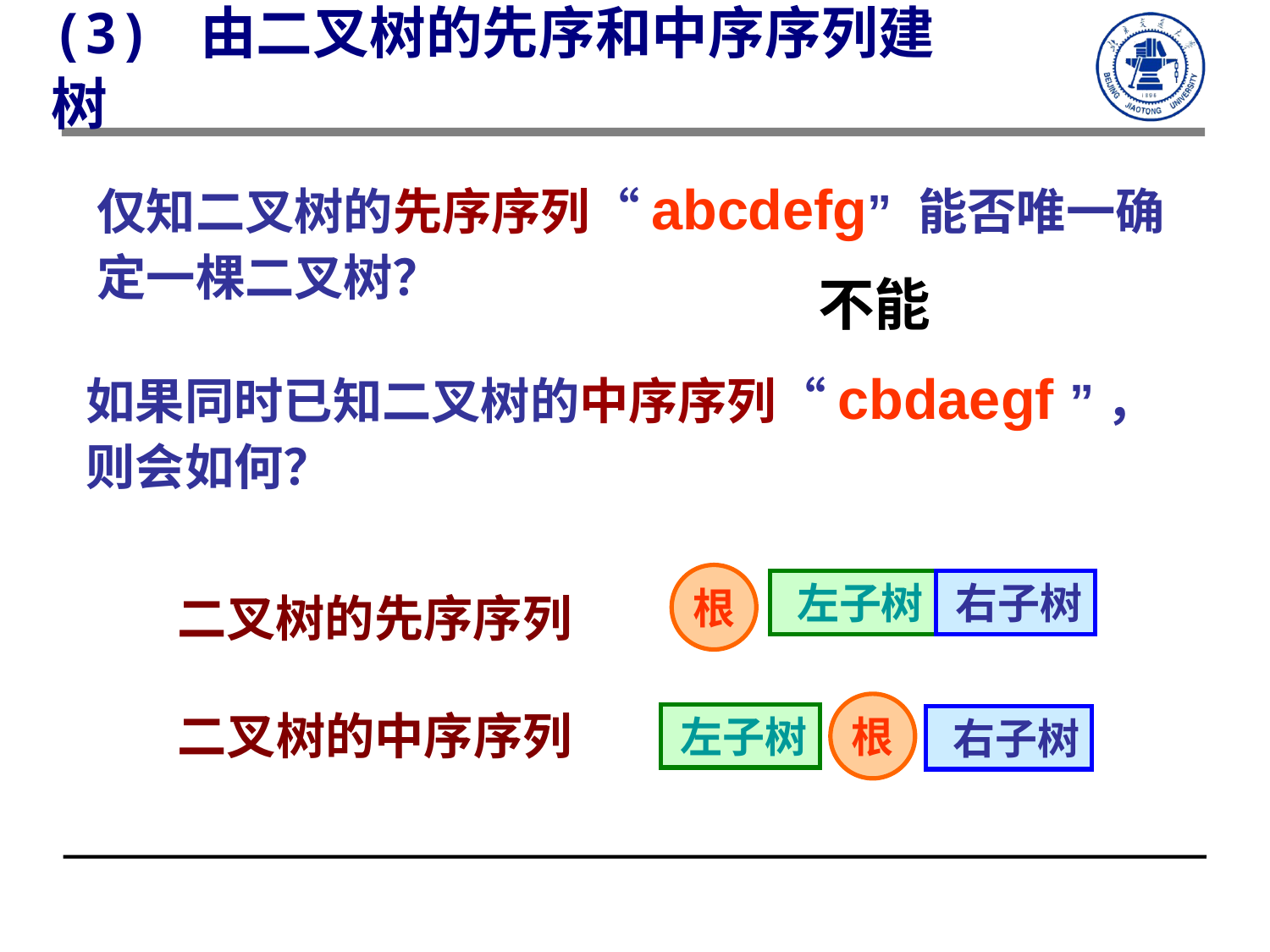

(3) 由二叉树的先序和中序序列建树
仅知二叉树的先序序列“abcdefg” 能否唯一确定一棵二叉树？
不能
如果同时已知二叉树的中序序列“cbdaegf ”，则会如何？
根
左子树
右子树
二叉树的先序序列
二叉树的中序序列
根
左子树
右子树